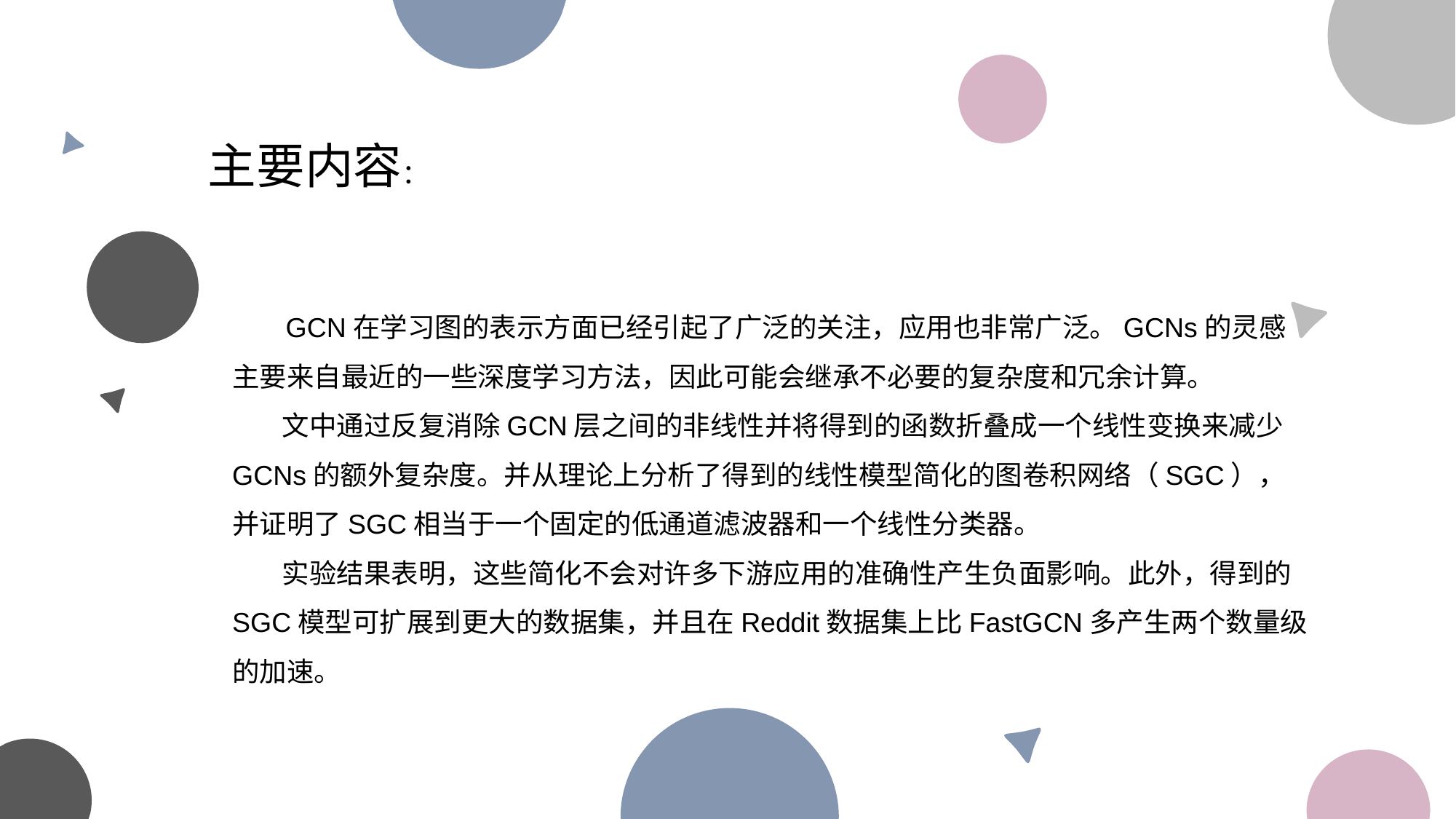

主要内容：
       GCN在学习图的表示方面已经引起了广泛的关注，应用也非常广泛。GCNs的灵感主要来自最近的一些深度学习方法，因此可能会继承不必要的复杂度和冗余计算。
       文中通过反复消除GCN层之间的非线性并将得到的函数折叠成一个线性变换来减少GCNs的额外复杂度。并从理论上分析了得到的线性模型简化的图卷积网络（SGC），并证明了SGC相当于一个固定的低通道滤波器和一个线性分类器。
       实验结果表明，这些简化不会对许多下游应用的准确性产生负面影响。此外，得到的SGC模型可扩展到更大的数据集，并且在Reddit数据集上比FastGCN多产生两个数量级的加速。